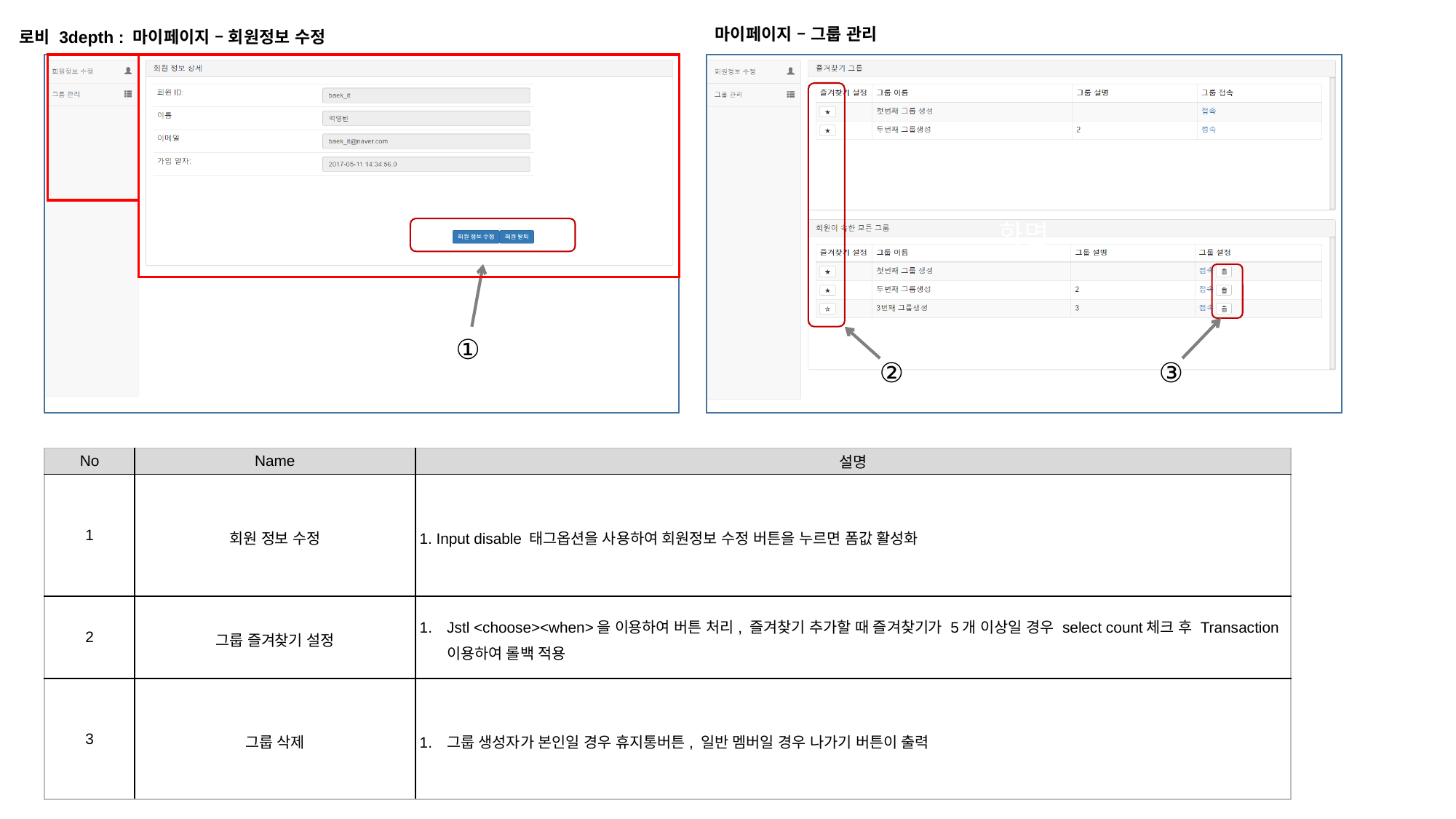

마이페이지 – 그룹 관리
로비 3depth : 마이페이지 – 회원정보 수정
화면

화면

①
②
③
| No | Name | 설명 |
| --- | --- | --- |
| 1 | 회원 정보 수정 | 1. Input disable 태그옵션을 사용하여 회원정보 수정 버튼을 누르면 폼값 활성화 |
| 2 | 그룹 즐겨찾기 설정 | Jstl <choose><when>을 이용하여 버튼 처리, 즐겨찾기 추가할 때 즐겨찾기가 5개 이상일 경우 select count체크 후 Transaction 이용하여 롤백 적용 |
| 3 | 그룹 삭제 | 그룹 생성자가 본인일 경우 휴지통버튼, 일반 멤버일 경우 나가기 버튼이 출력 |